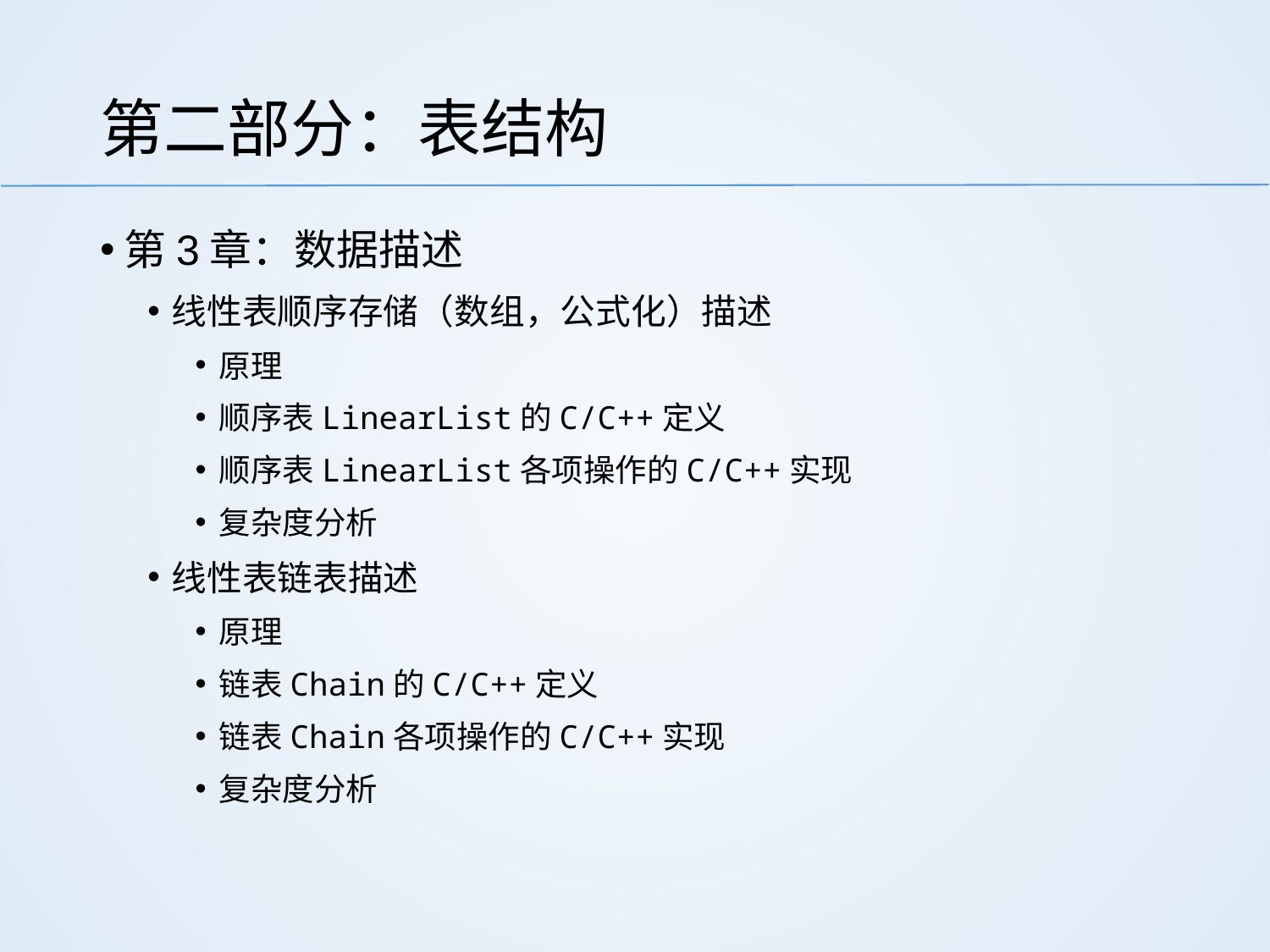

# 第二部分：表结构
第3章：数据描述
线性表顺序存储（数组，公式化）描述
原理
顺序表LinearList的C/C++定义
顺序表LinearList各项操作的C/C++实现
复杂度分析
线性表链表描述
原理
链表Chain的C/C++定义
链表Chain各项操作的C/C++实现
复杂度分析
7